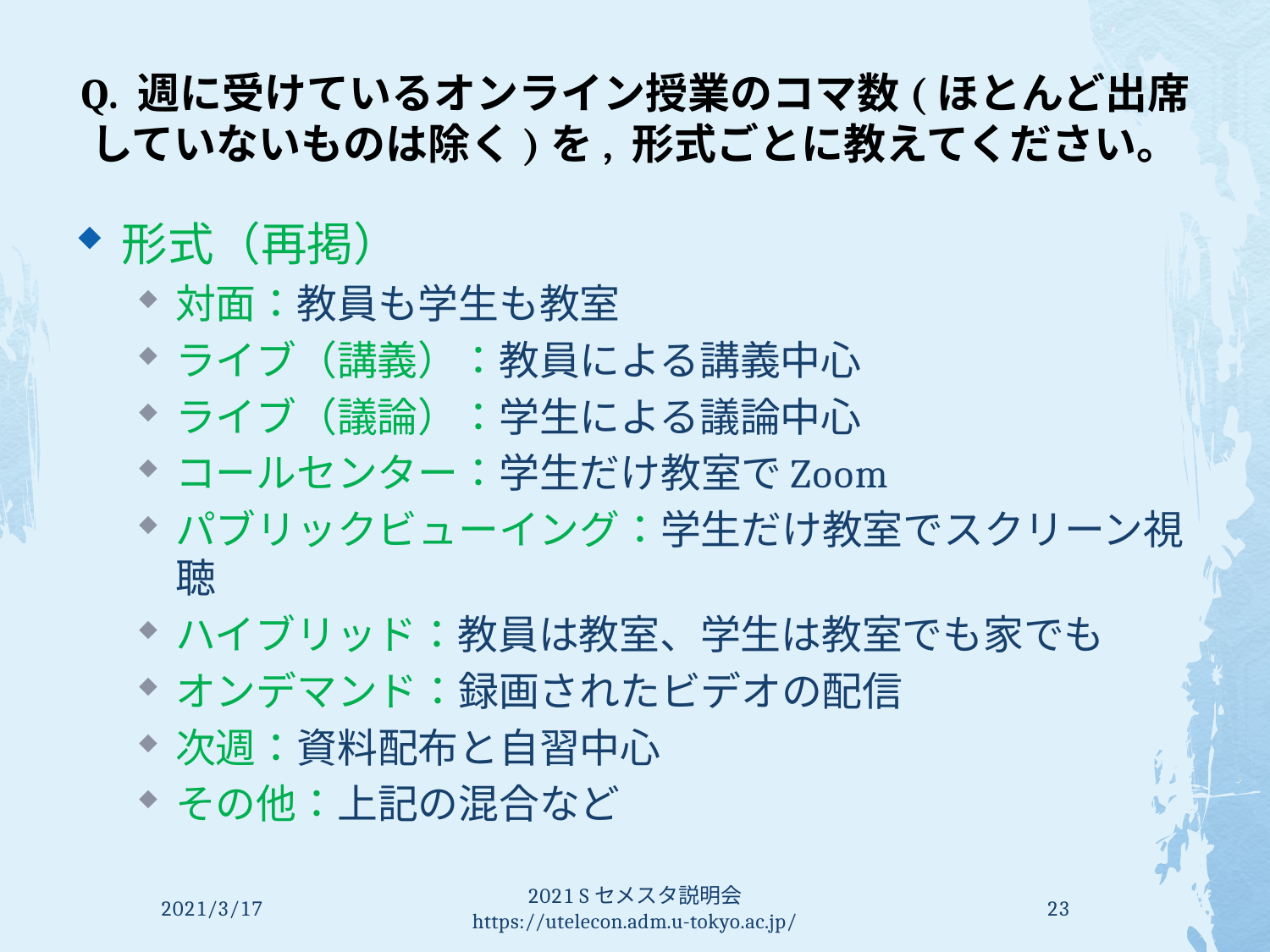

# Q. 週に受けているオンライン授業のコマ数(ほとんど出席していないものは除く)を, 形式ごとに教えてください。
形式（再掲）
対面：教員も学生も教室
ライブ（講義）：教員による講義中心
ライブ（議論）：学生による議論中心
コールセンター：学生だけ教室でZoom
パブリックビューイング：学生だけ教室でスクリーン視聴
ハイブリッド：教員は教室、学生は教室でも家でも
オンデマンド：録画されたビデオの配信
次週：資料配布と自習中心
その他：上記の混合など
2021/3/17
2021 Sセメスタ説明会 https://utelecon.adm.u-tokyo.ac.jp/
23